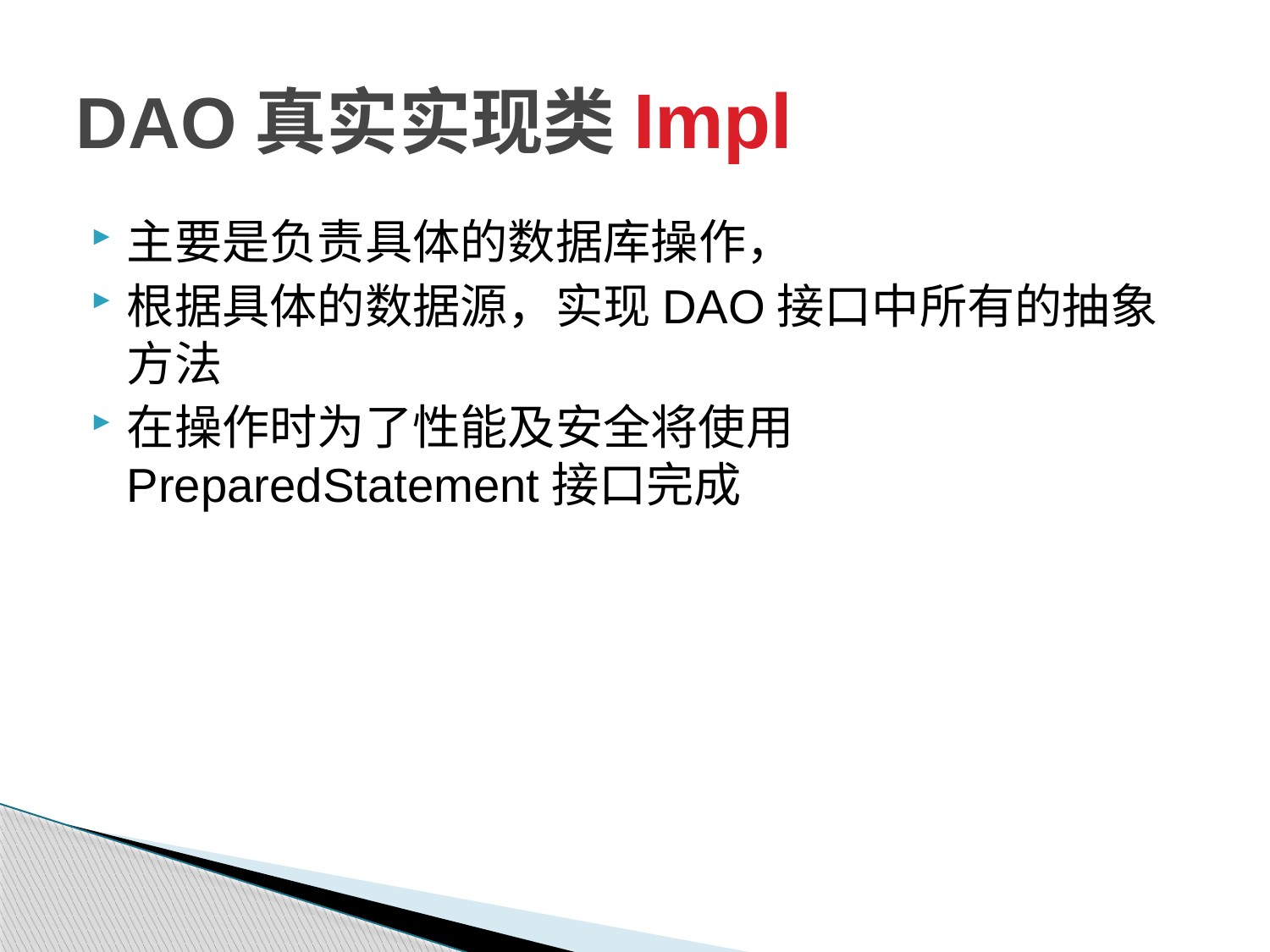

# DAO真实实现类Impl
主要是负责具体的数据库操作，
根据具体的数据源，实现DAO接口中所有的抽象方法
在操作时为了性能及安全将使用PreparedStatement接口完成